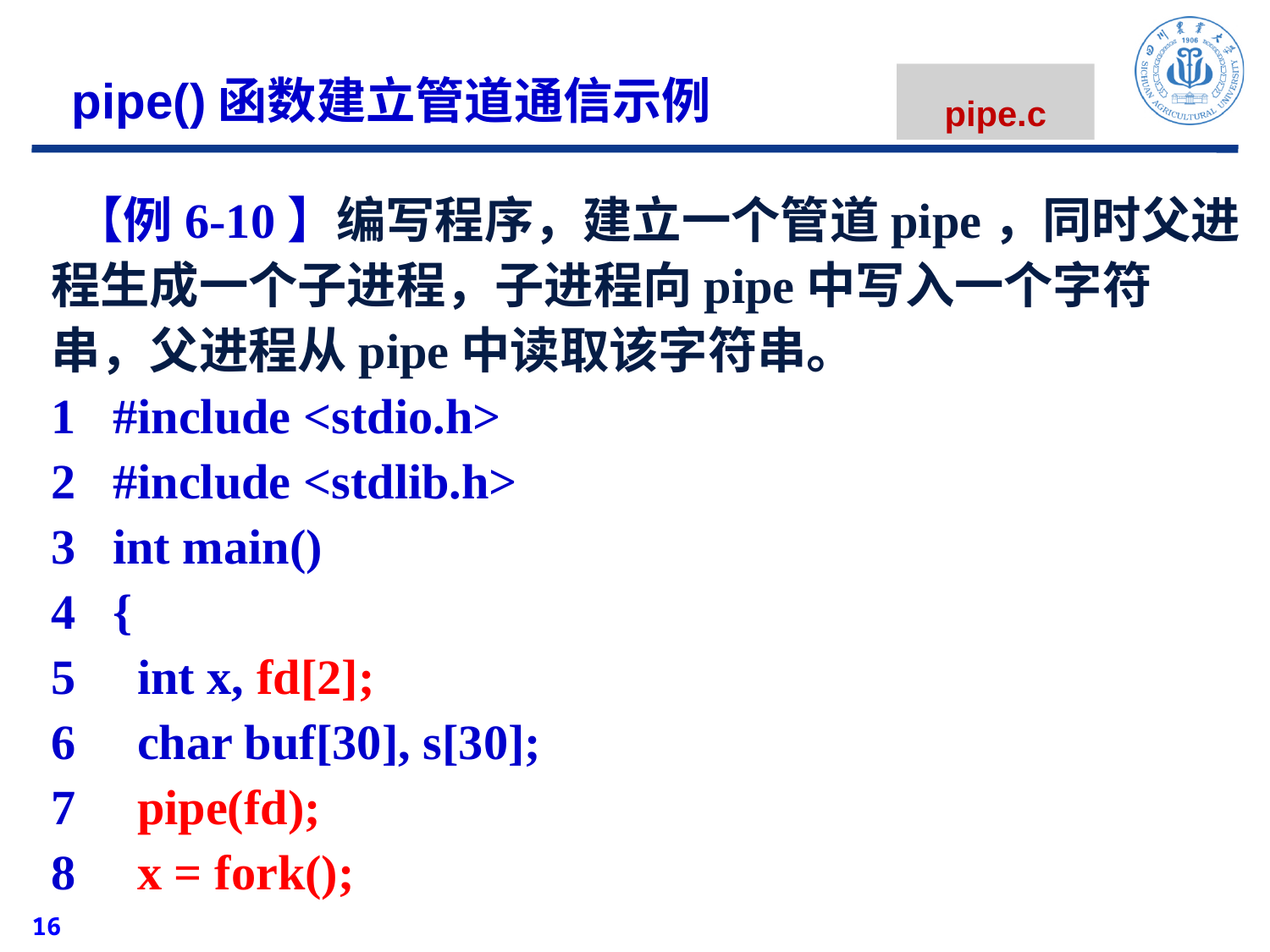

pipe()函数建立管道通信示例
pipe.c
 【例6-10】编写程序，建立一个管道pipe，同时父进程生成一个子进程，子进程向pipe中写入一个字符串，父进程从pipe中读取该字符串。
1   #include <stdio.h>
2   #include <stdlib.h>
3   int main()
4   {
5     int x, fd[2];
6     char buf[30], s[30];
7     pipe(fd);
8     x = fork();